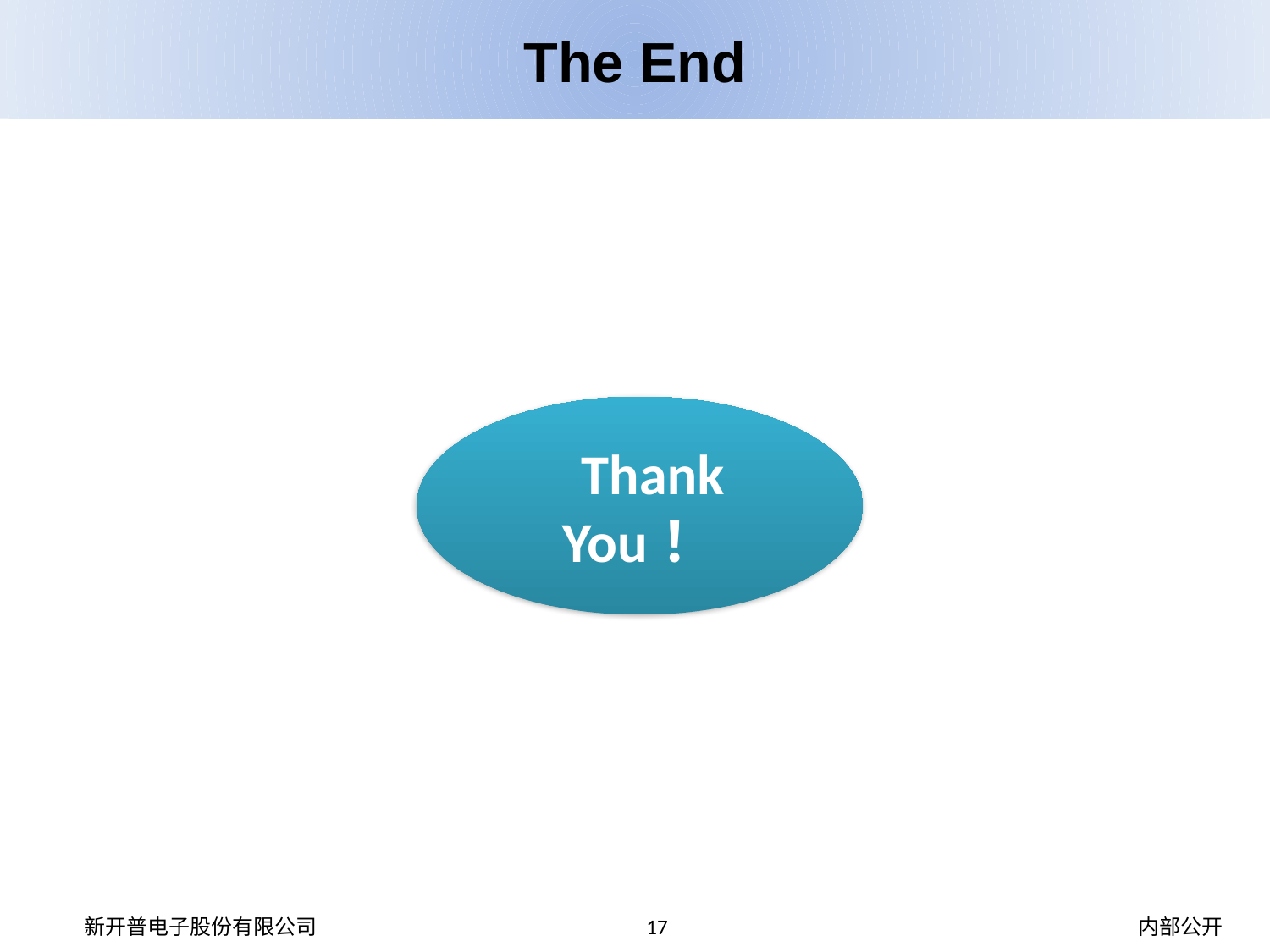

The End
  Thank You！
17
内部公开
新开普电子股份有限公司